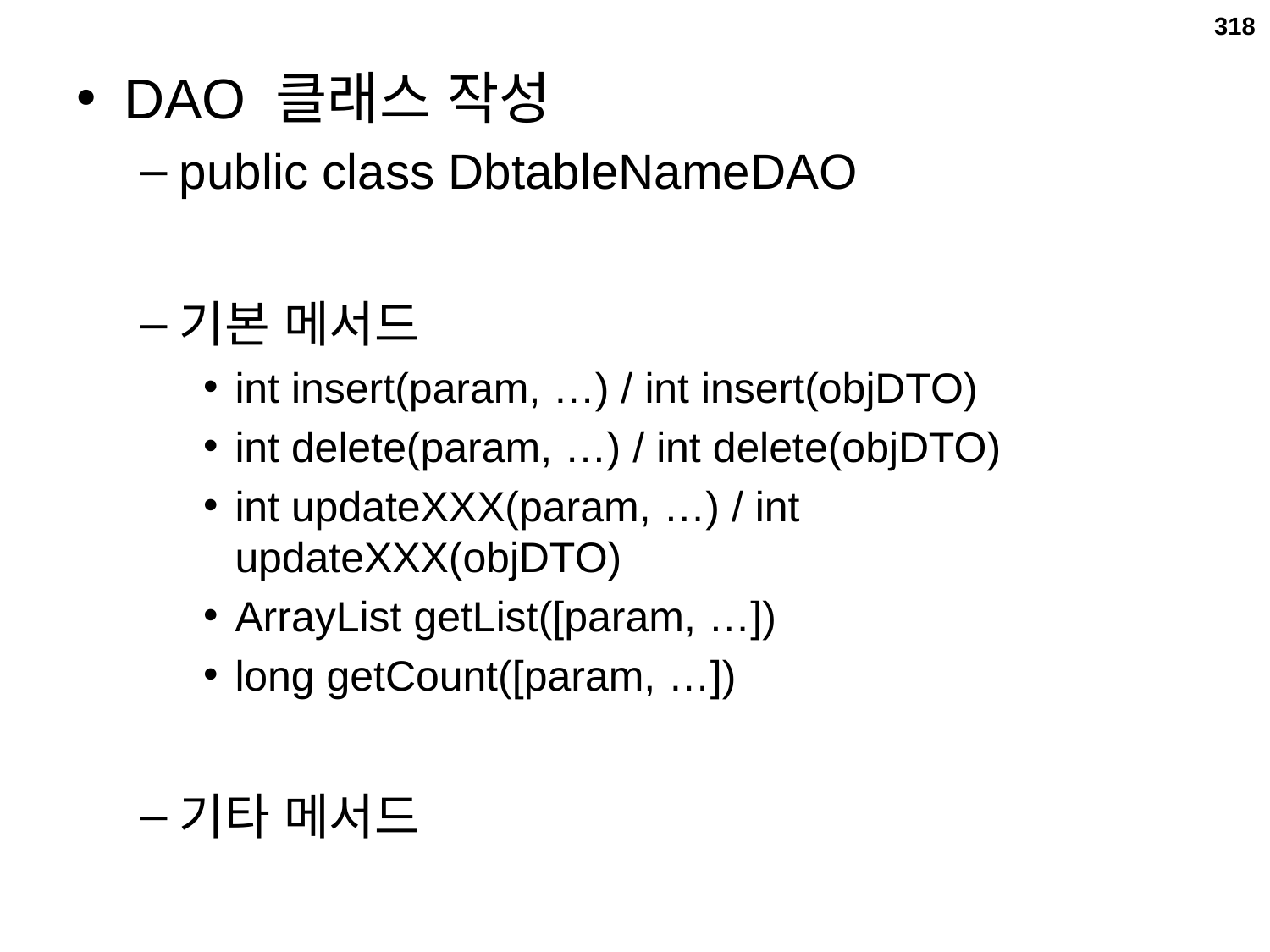

318
DAO 클래스 작성
public class DbtableNameDAO

기본 메서드
int insert(param, …) / int insert(objDTO)
int delete(param, …) / int delete(objDTO)
int updateXXX(param, …) / int updateXXX(objDTO)
ArrayList getList([param, …])
long getCount([param, …])

기타 메서드